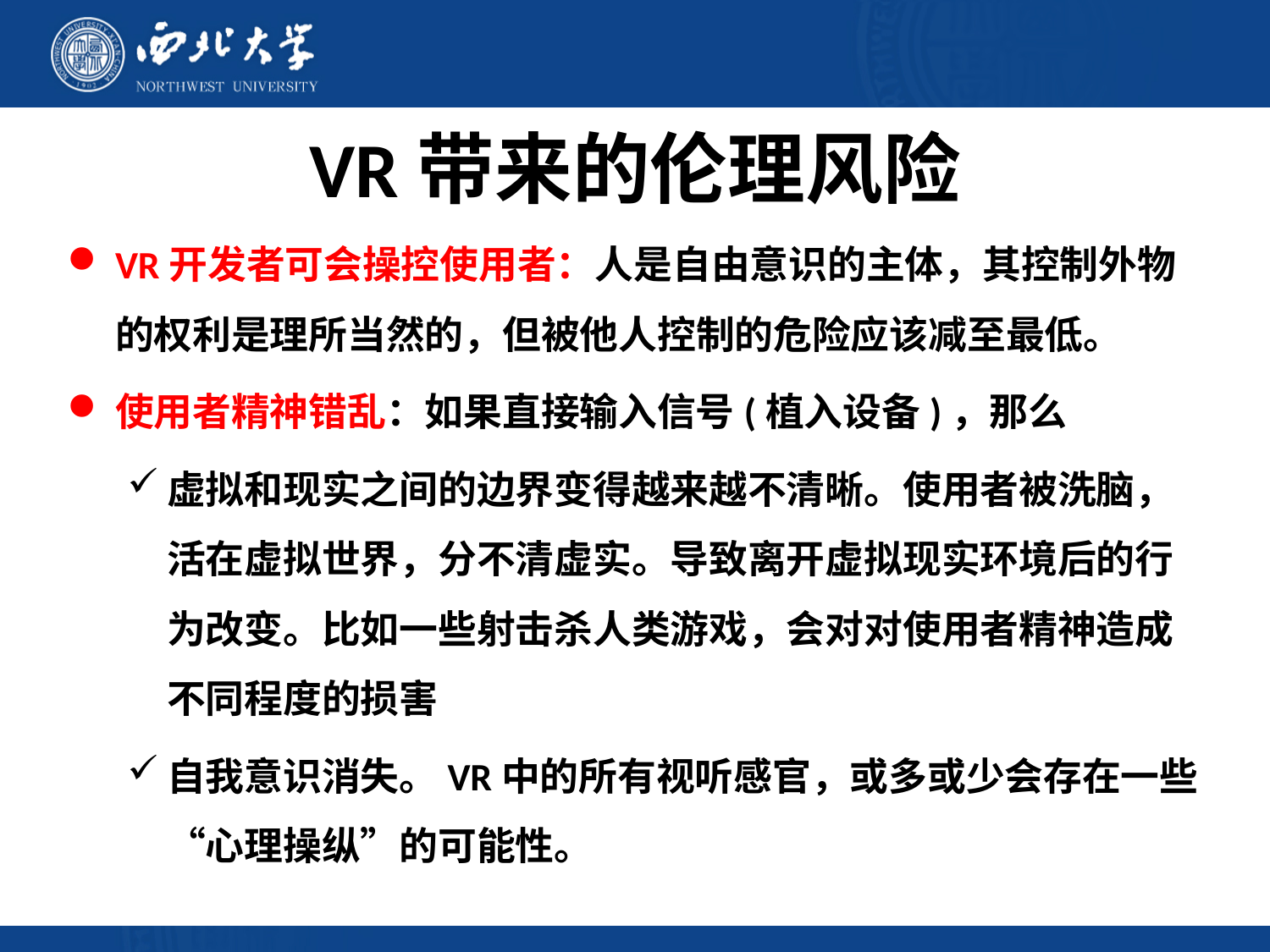

# VR带来的伦理风险
VR开发者可会操控使用者：人是自由意识的主体，其控制外物的权利是理所当然的，但被他人控制的危险应该减至最低。
使用者精神错乱：如果直接输入信号(植入设备)，那么
虚拟和现实之间的边界变得越来越不清晰。使用者被洗脑，活在虚拟世界，分不清虚实。导致离开虚拟现实环境后的行为改变。比如一些射击杀人类游戏，会对对使用者精神造成不同程度的损害
自我意识消失。VR中的所有视听感官，或多或少会存在一些“心理操纵”的可能性。